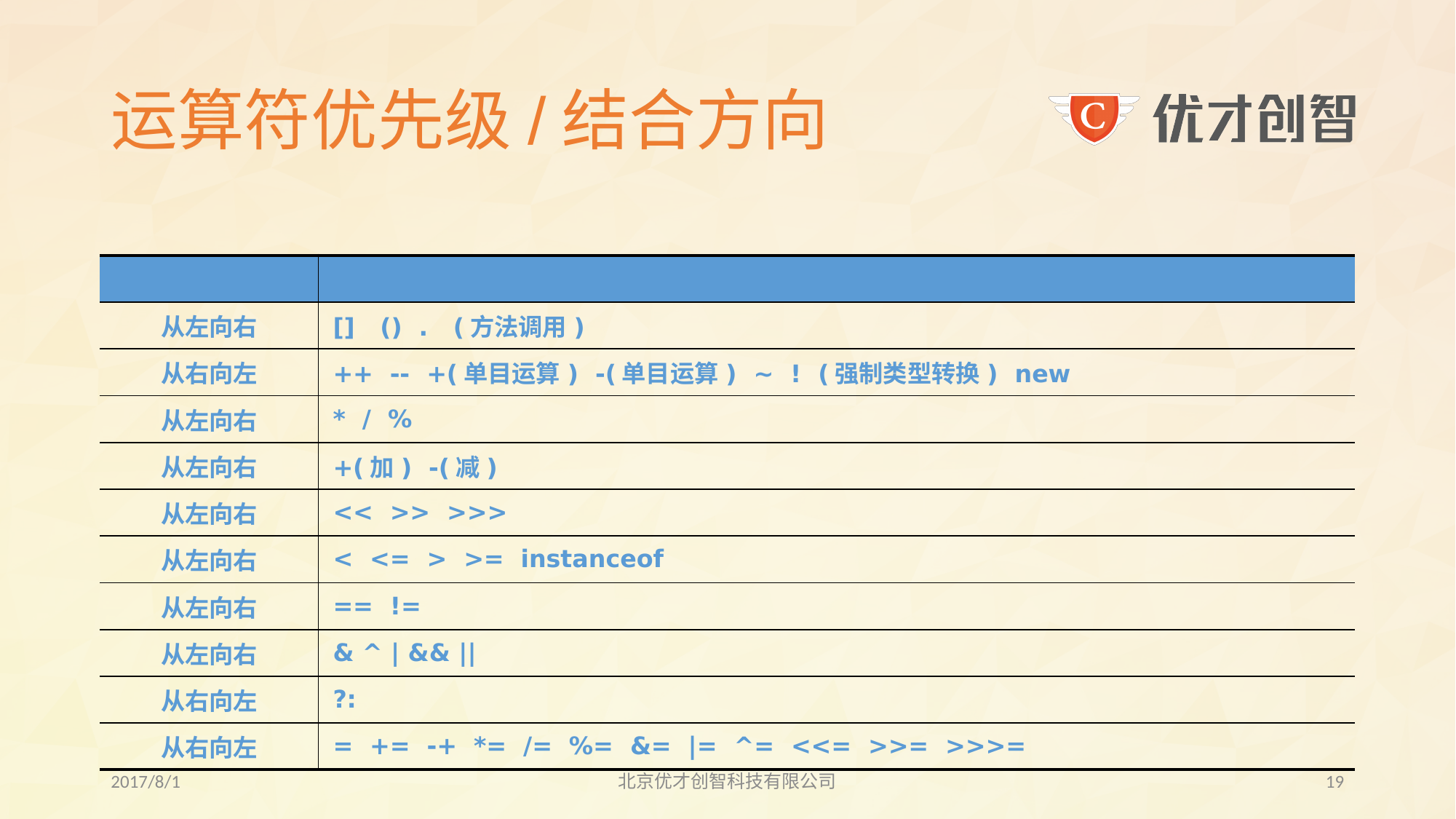

# 运算符优先级/结合方向
| 结合方向 | Java运算符 |
| --- | --- |
| 从左向右 | [] () . (方法调用) |
| 从右向左 | ++ -- +(单目运算) -(单目运算) ~ ! (强制类型转换) new |
| 从左向右 | \* / % |
| 从左向右 | +(加) -(减) |
| 从左向右 | << >> >>> |
| 从左向右 | < <= > >= instanceof |
| 从左向右 | == != |
| 从左向右 | & ^ | && || |
| 从右向左 | ?: |
| 从右向左 | = += -+ \*= /= %= &= |= ^= <<= >>= >>>= |
2017/8/1
北京优才创智科技有限公司
19